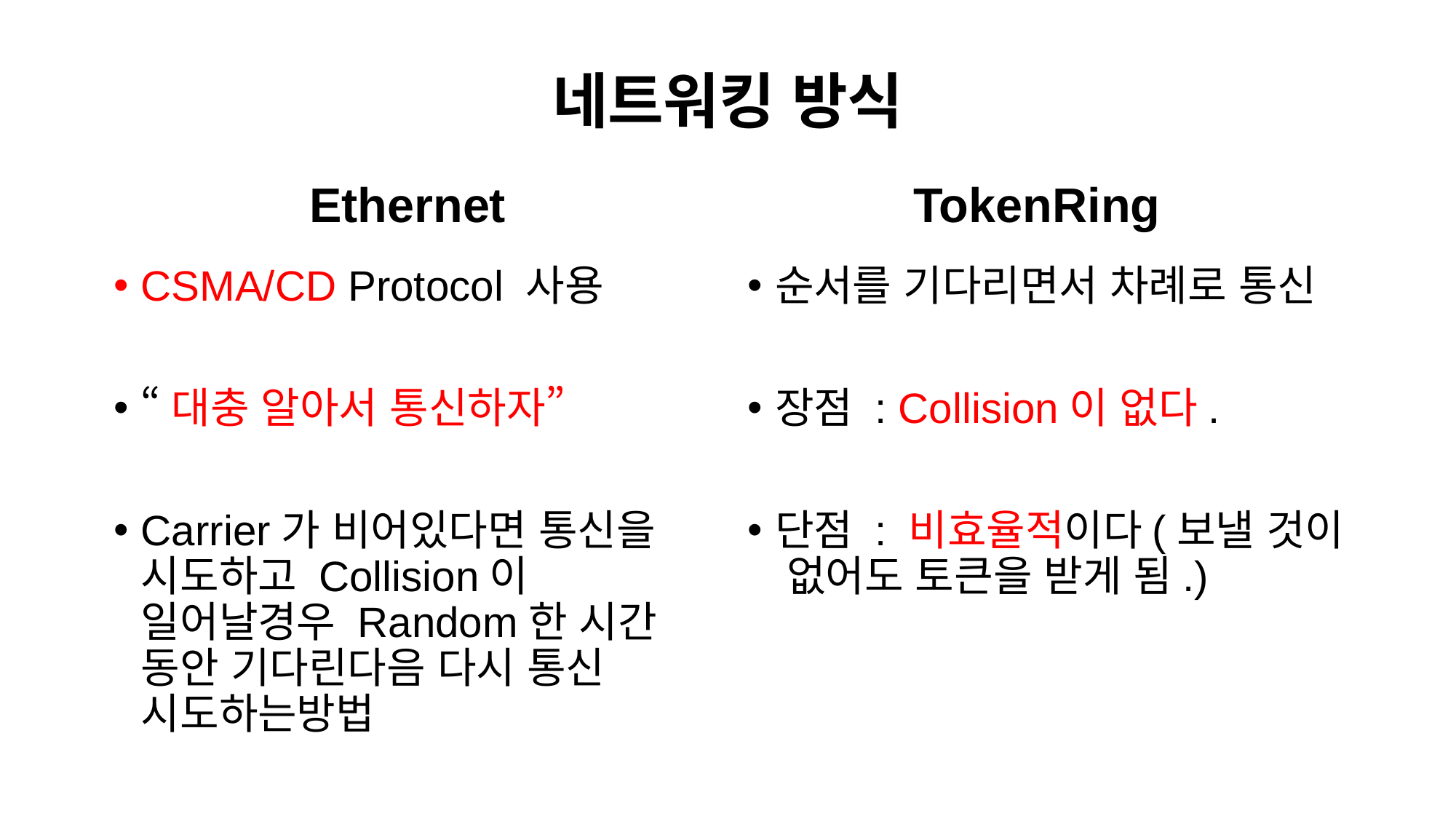

네트워킹 방식
Ethernet
TokenRing
CSMA/CD Protocol 사용

“대충 알아서 통신하자”

Carrier가 비어있다면 통신을 시도하고 Collision이 일어날경우 Random한 시간 동안 기다린다음 다시 통신 시도하는방법
순서를 기다리면서 차례로 통신

장점 : Collision이 없다.

단점 : 비효율적이다(보낼 것이 없어도 토큰을 받게 됨.)